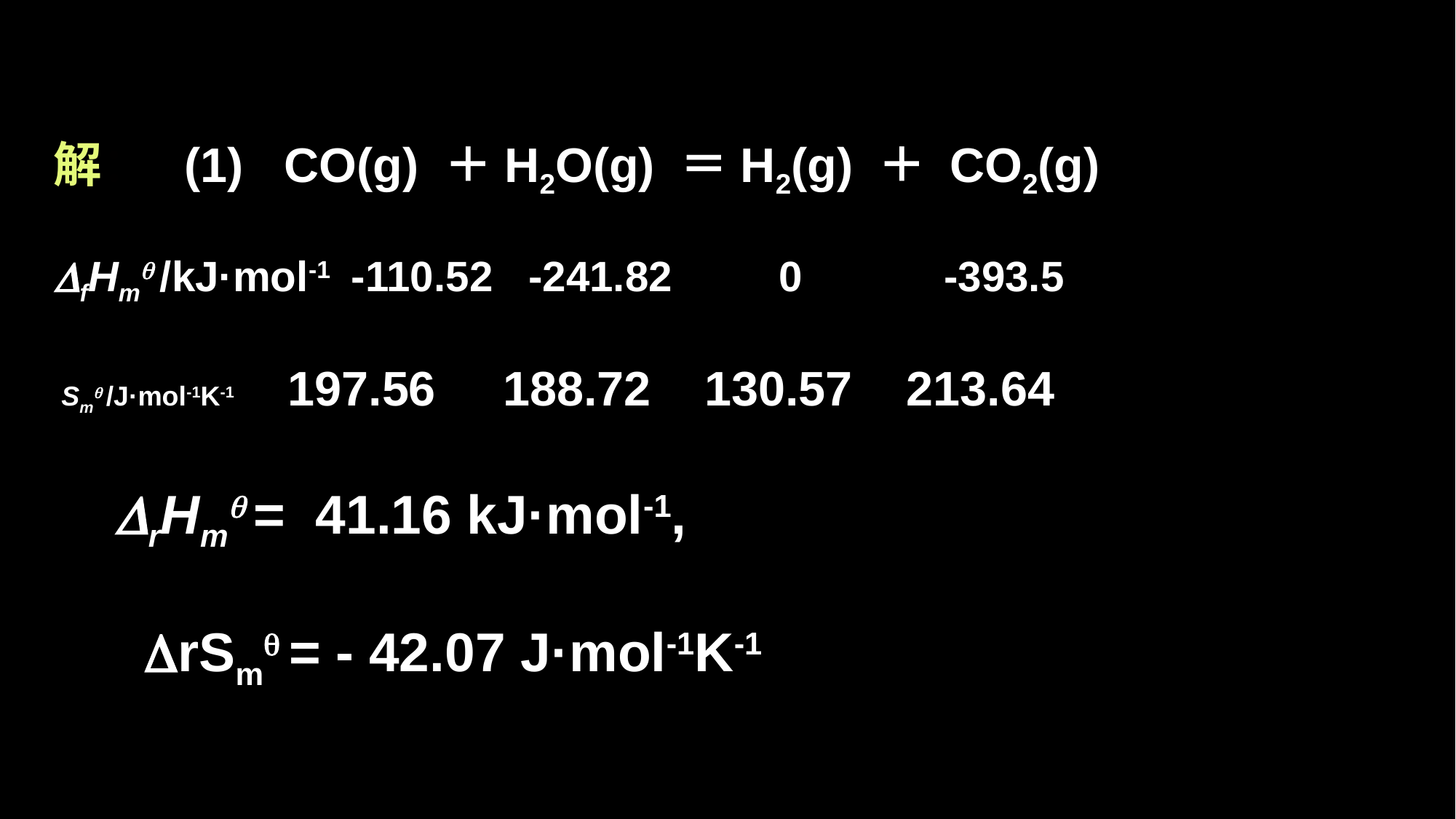

解：  (1)   CO(g) ＋H2O(g) ＝H2(g) ＋ CO2(g)
ΔfHmθ /kJ·mol-1   -110.52   -241.82         0            -393.5
 Smθ /J·mol-1K-1    197.56     188.72    130.57    213.64
        ΔrHmθ =  41.16 kJ·mol-1,
      ΔrSmθ = - 42.07 J·mol-1K-1